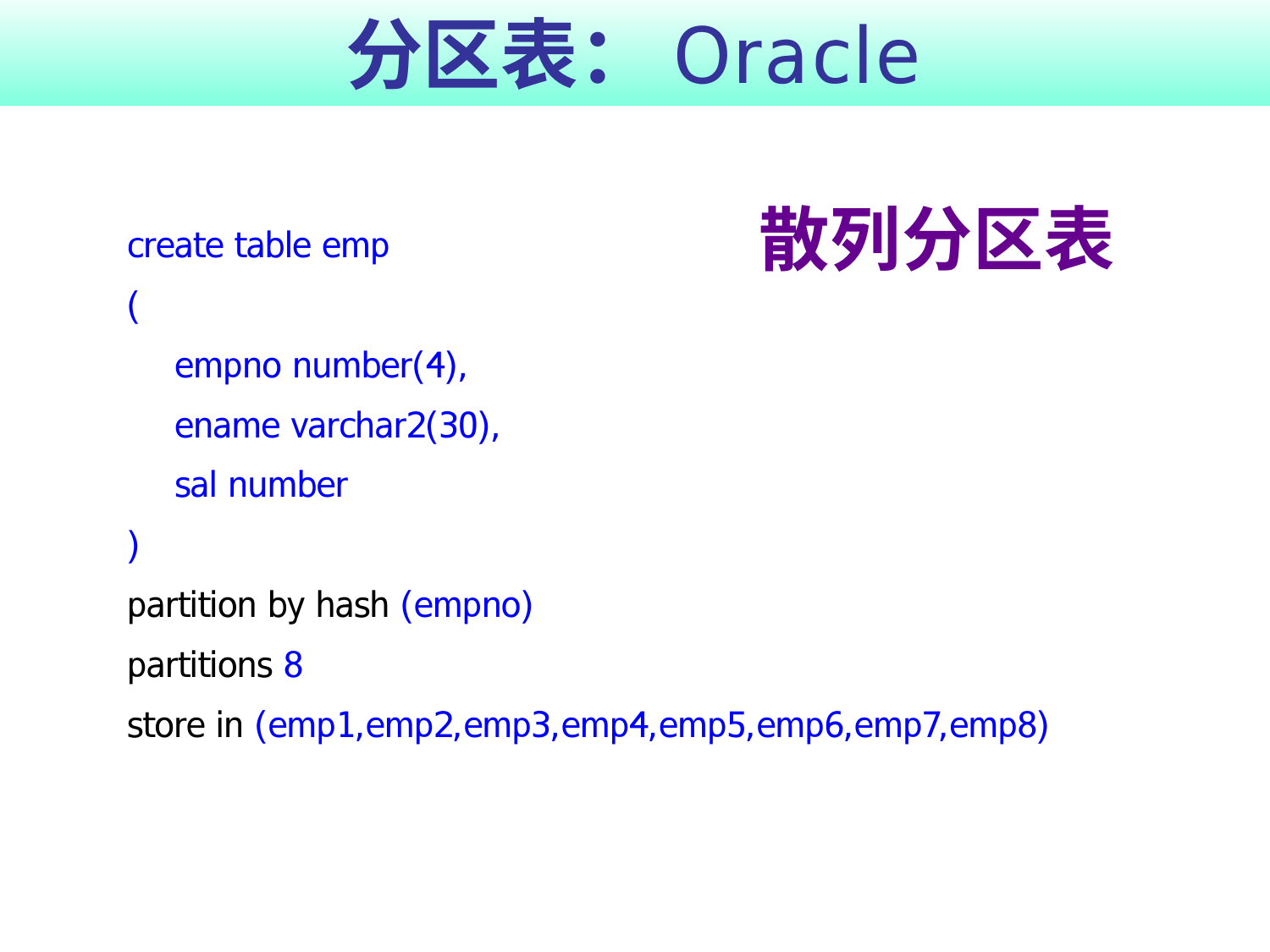

# 分区表：Oracle
散列分区表
create table emp
(
	empno number(4),
	ename varchar2(30),
	sal number
)
partition by hash (empno)
partitions 8
store in (emp1,emp2,emp3,emp4,emp5,emp6,emp7,emp8)